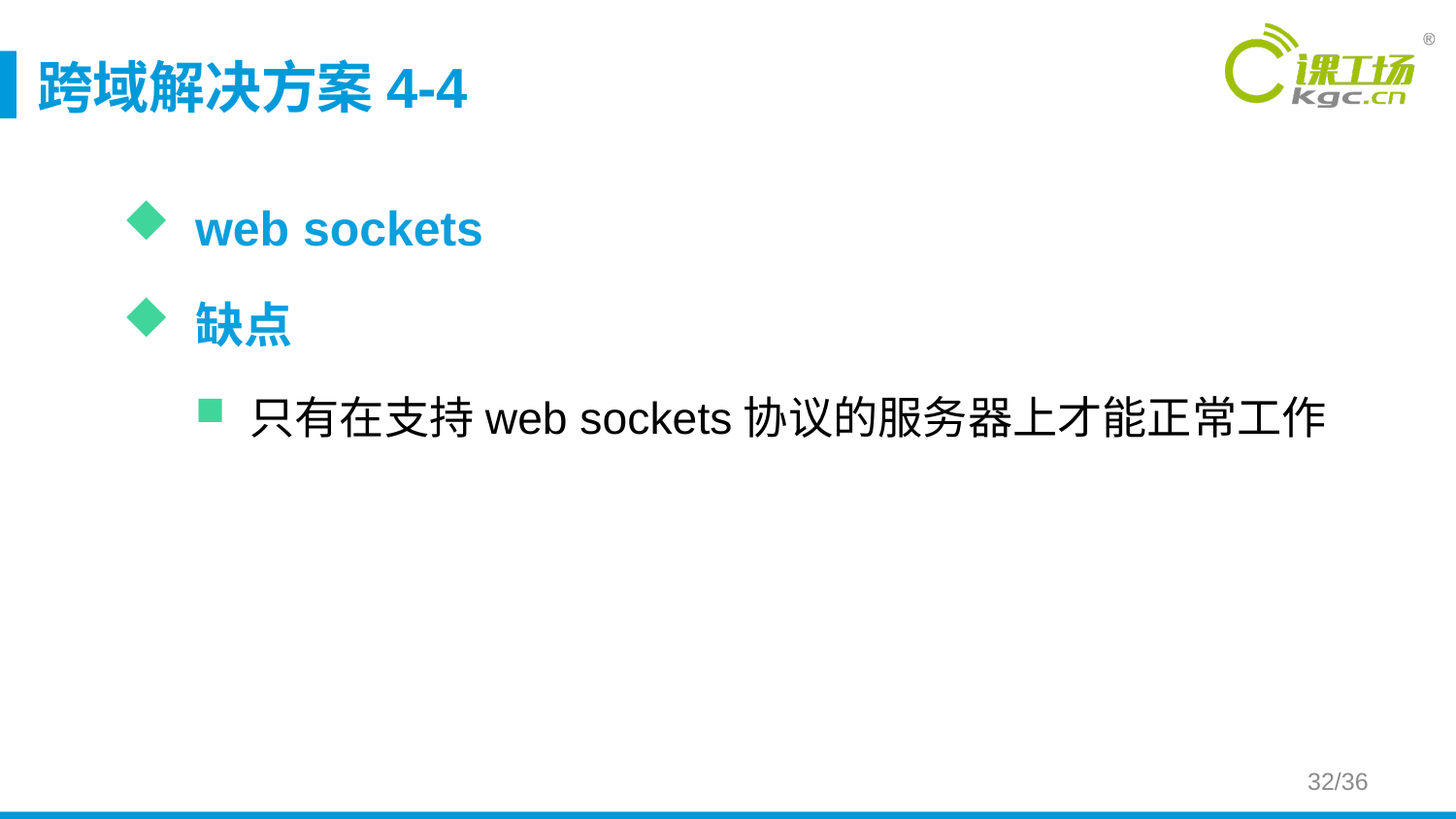

# 跨域解决方案4-4
web sockets
缺点
只有在支持web sockets协议的服务器上才能正常工作
32/36